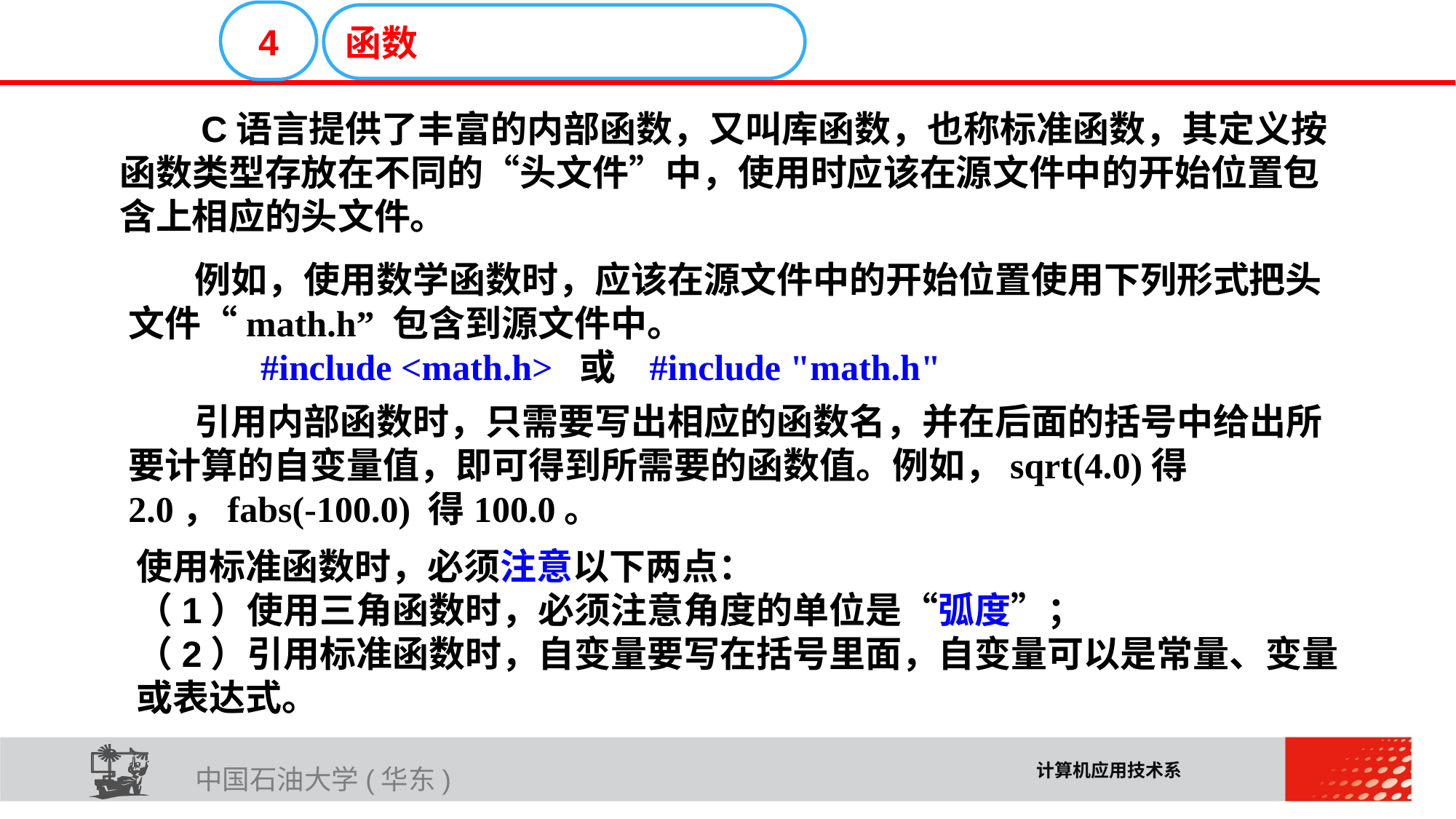

E6636B02012BD195C019CE06C16E30F4C33D02E32711A616D0819A1A3DEC08F98FFCE503BC41BA966B45D6F0472B73A72FC0F2BE2AA537FE6A04217657FCC2FDBF2DB6715F2B3FB871C24A61410
4
函数
        C语言提供了丰富的内部函数，又叫库函数，也称标准函数，其定义按函数类型存放在不同的“头文件”中，使用时应该在源文件中的开始位置包含上相应的头文件。
       例如，使用数学函数时，应该在源文件中的开始位置使用下列形式把头文件“math.h” 包含到源文件中。
             #include <math.h>  或   #include "math.h"
       引用内部函数时，只需要写出相应的函数名，并在后面的括号中给出所要计算的自变量值，即可得到所需要的函数值。例如，sqrt(4.0)得2.0，fabs(-100.0) 得100.0。
使用标准函数时，必须注意以下两点：
（1）使用三角函数时，必须注意角度的单位是“弧度”；
（2）引用标准函数时，自变量要写在括号里面，自变量可以是常量、变量或表达式。
27